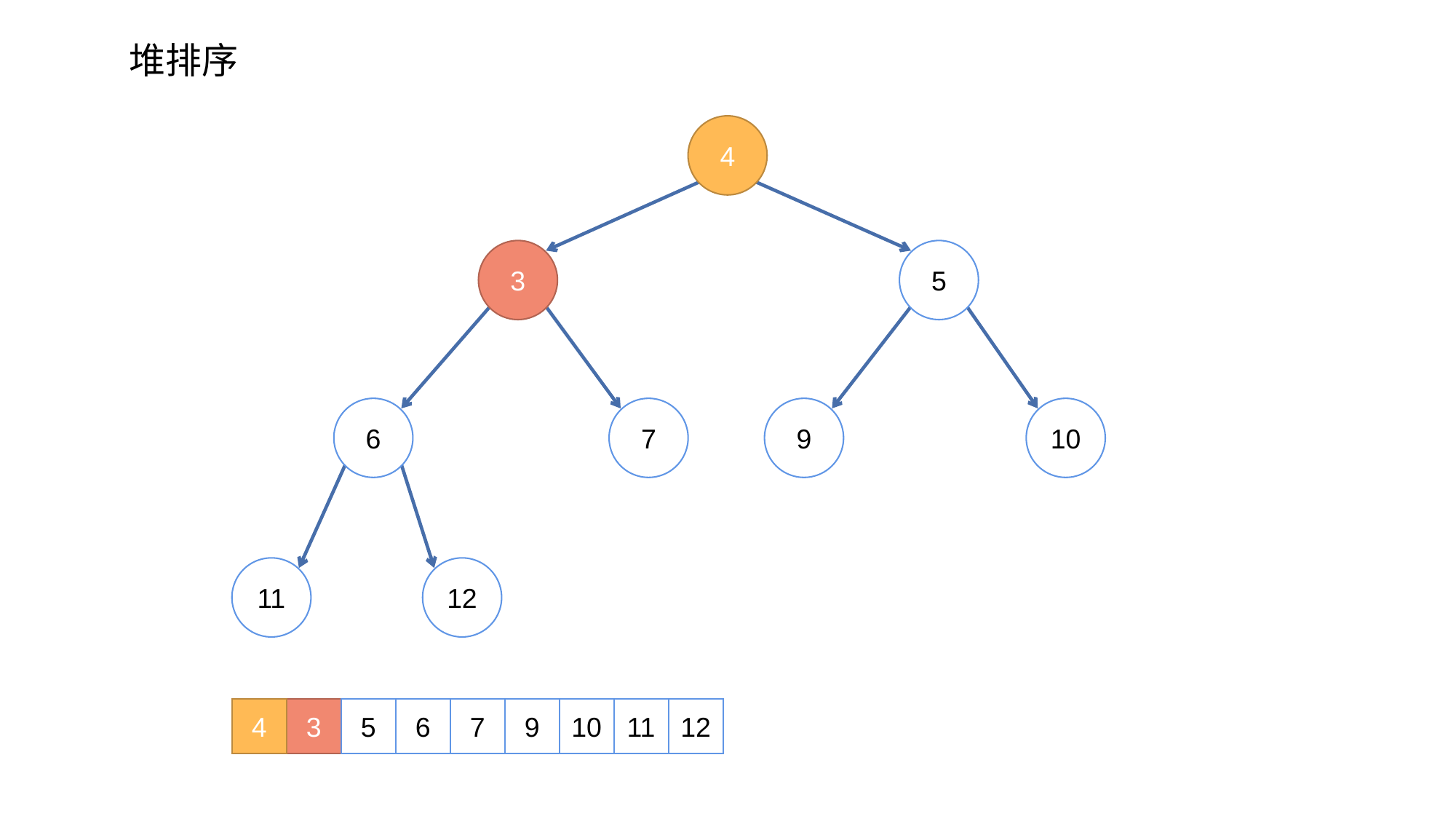

堆排序
4
3
5
6
7
9
10
11
12
4
3
5
6
7
9
10
11
12